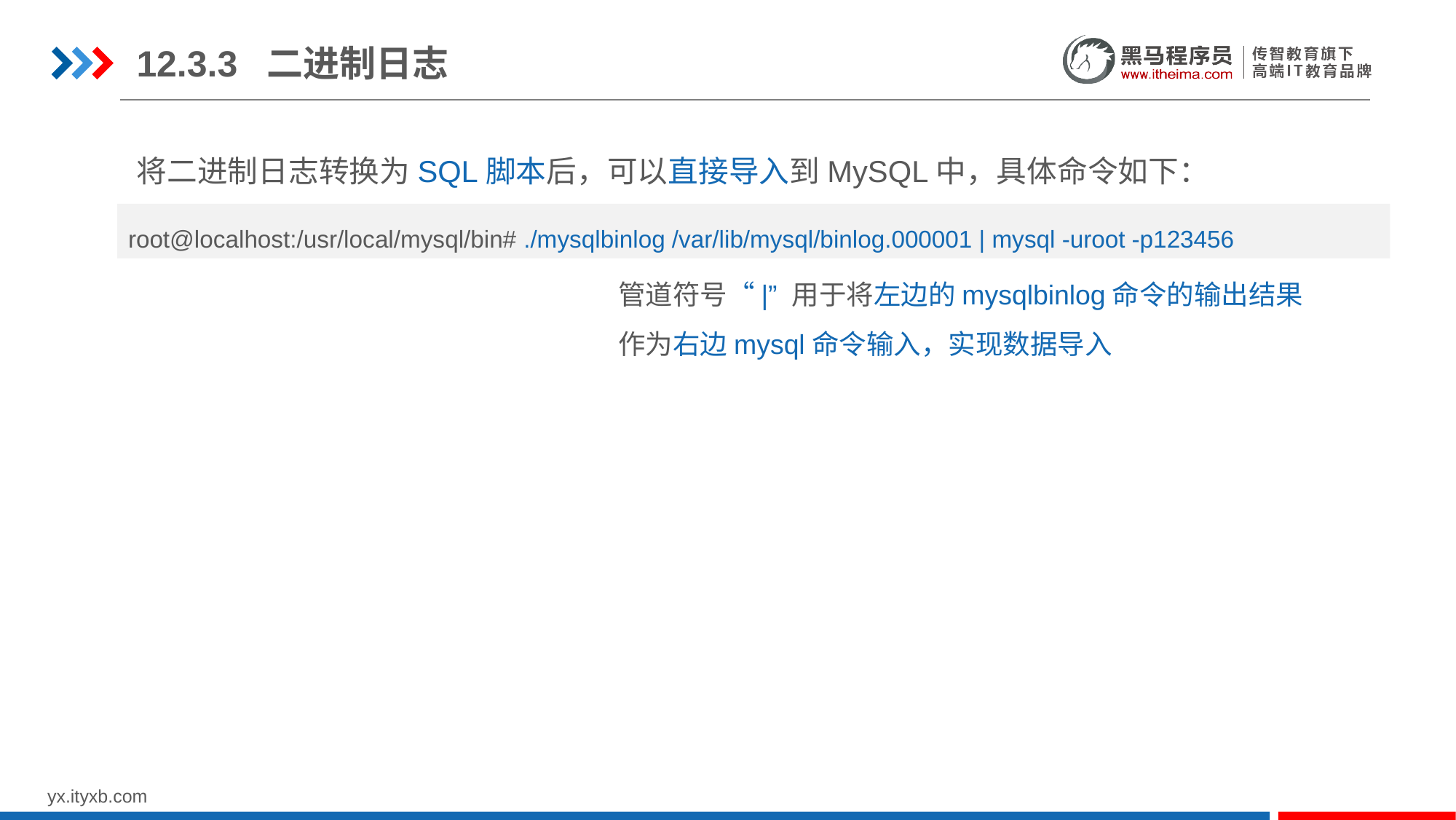

12.3.3  二进制日志
将二进制日志转换为SQL脚本后，可以直接导入到MySQL中，具体命令如下：
root@localhost:/usr/local/mysql/bin# ./mysqlbinlog /var/lib/mysql/binlog.000001 | mysql -uroot -p123456
管道符号“|” 用于将左边的mysqlbinlog命令的输出结果作为右边mysql命令输入，实现数据导入